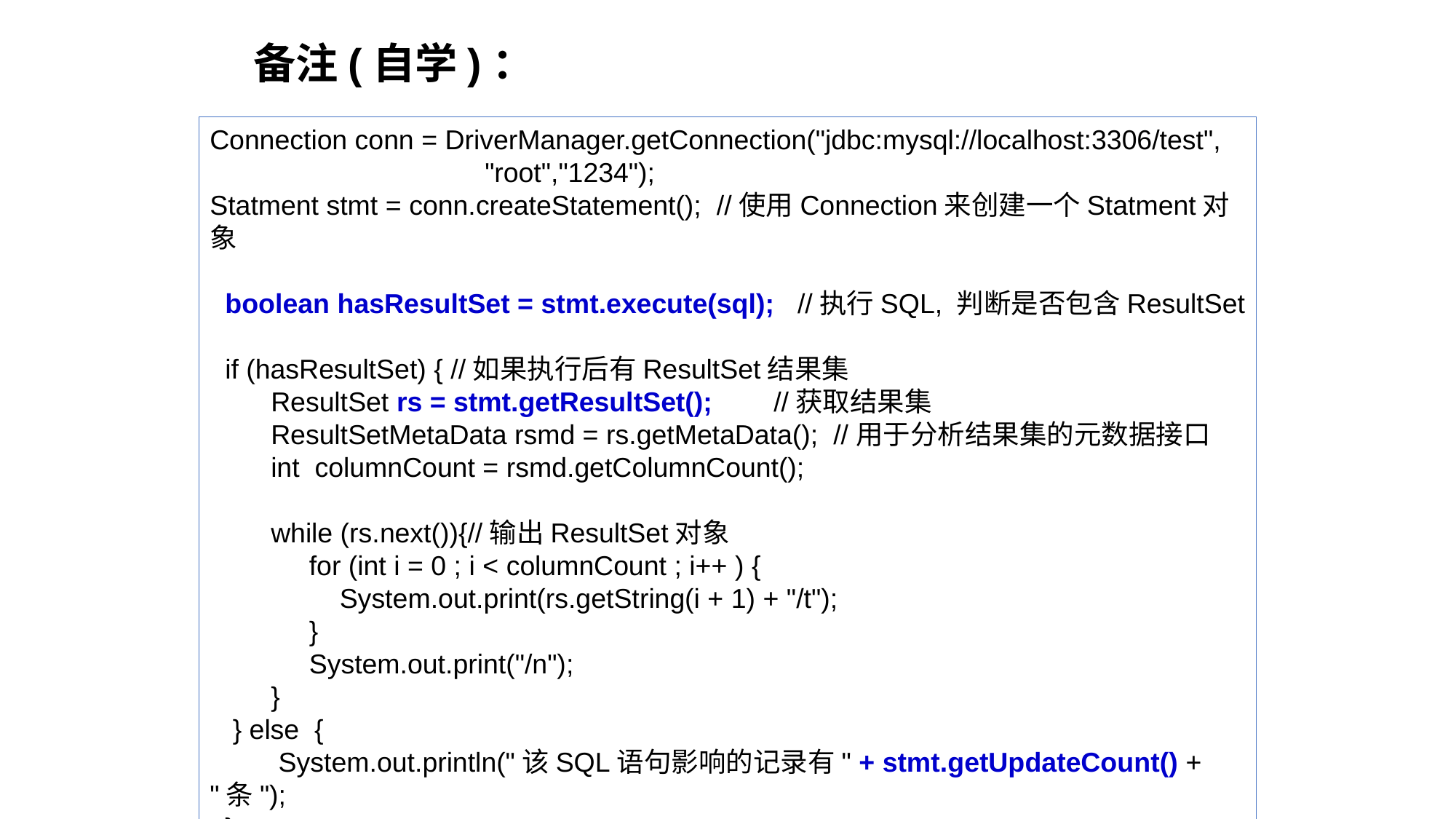

备注(自学)：
Connection conn = DriverManager.getConnection("jdbc:mysql://localhost:3306/test",
                                    "root","1234");
Statment stmt = conn.createStatement();  //使用Connection来创建一个Statment对象

  boolean hasResultSet = stmt.execute(sql);   //执行SQL, 判断是否包含ResultSet
  if (hasResultSet) { //如果执行后有ResultSet结果集
        ResultSet rs = stmt.getResultSet();        //获取结果集
        ResultSetMetaData rsmd = rs.getMetaData();  //用于分析结果集的元数据接口
        int  columnCount = rsmd.getColumnCount();

        while (rs.next()){//输出ResultSet对象
             for (int i = 0 ; i < columnCount ; i++ ) {
                 System.out.print(rs.getString(i + 1) + "/t");
             }
             System.out.print("/n");
        }
   } else  {
         System.out.println("该SQL语句影响的记录有" + stmt.getUpdateCount() + "条");
  }
48